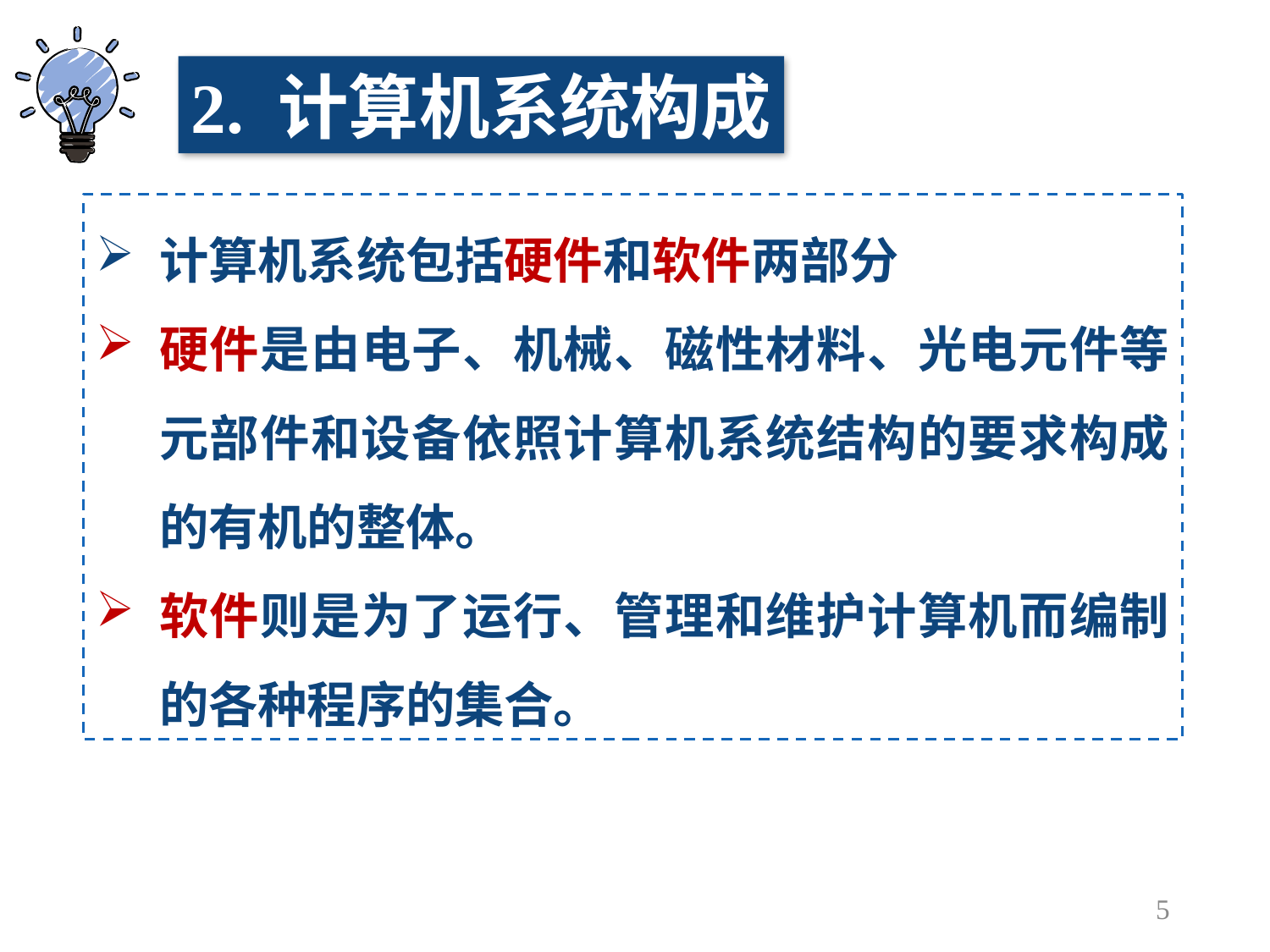

2. 计算机系统构成
计算机系统包括硬件和软件两部分
硬件是由电子、机械、磁性材料、光电元件等元部件和设备依照计算机系统结构的要求构成的有机的整体。
软件则是为了运行、管理和维护计算机而编制的各种程序的集合。
5